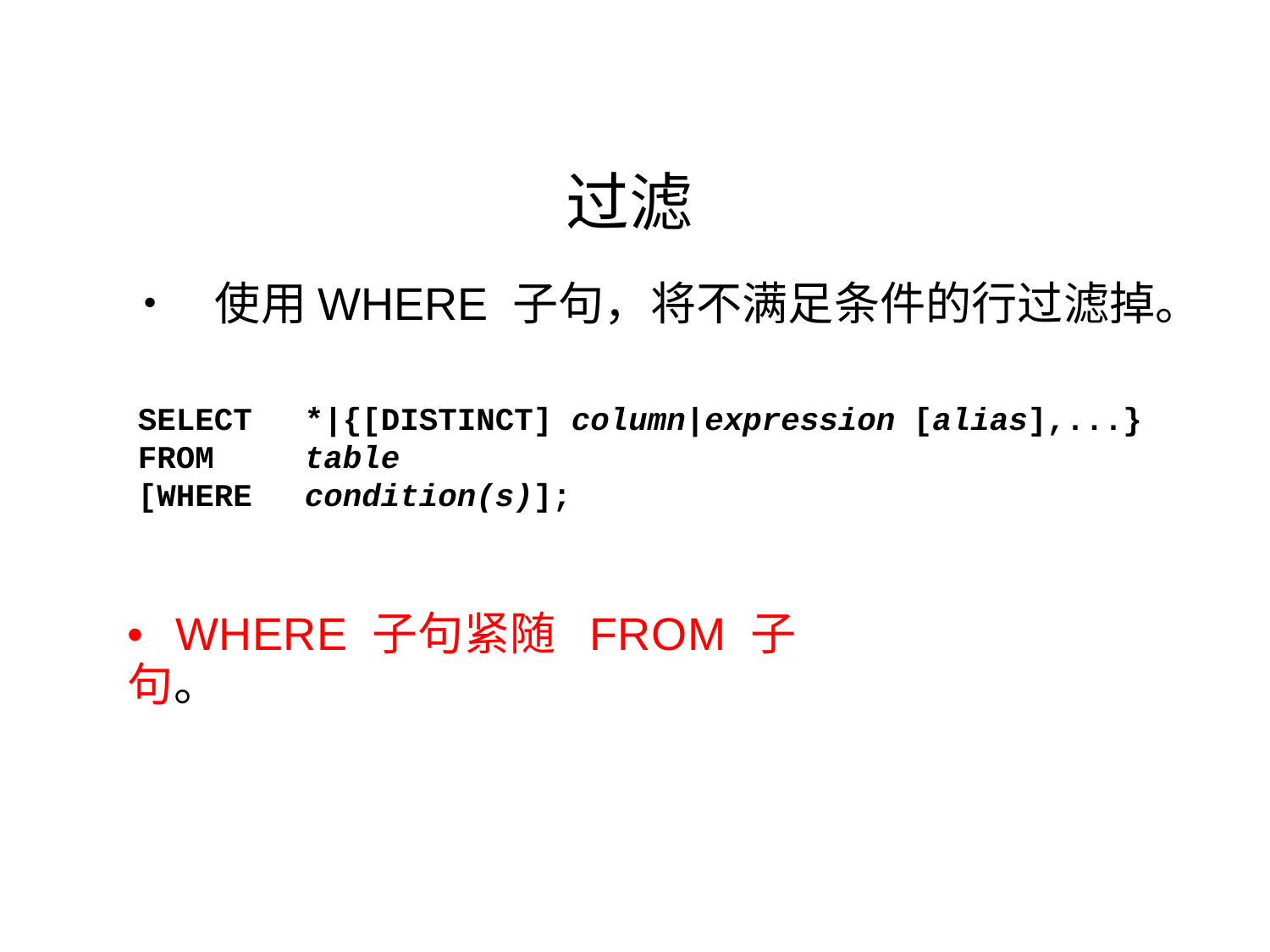

过滤
• 使用WHERE 子句，将不满足条件的行过滤掉。
SELECT *|{[DISTINCT] column|expression [alias],...}
FROM
table
[WHERE
condition(s)];
• WHERE 子句紧随 FROM 子句。